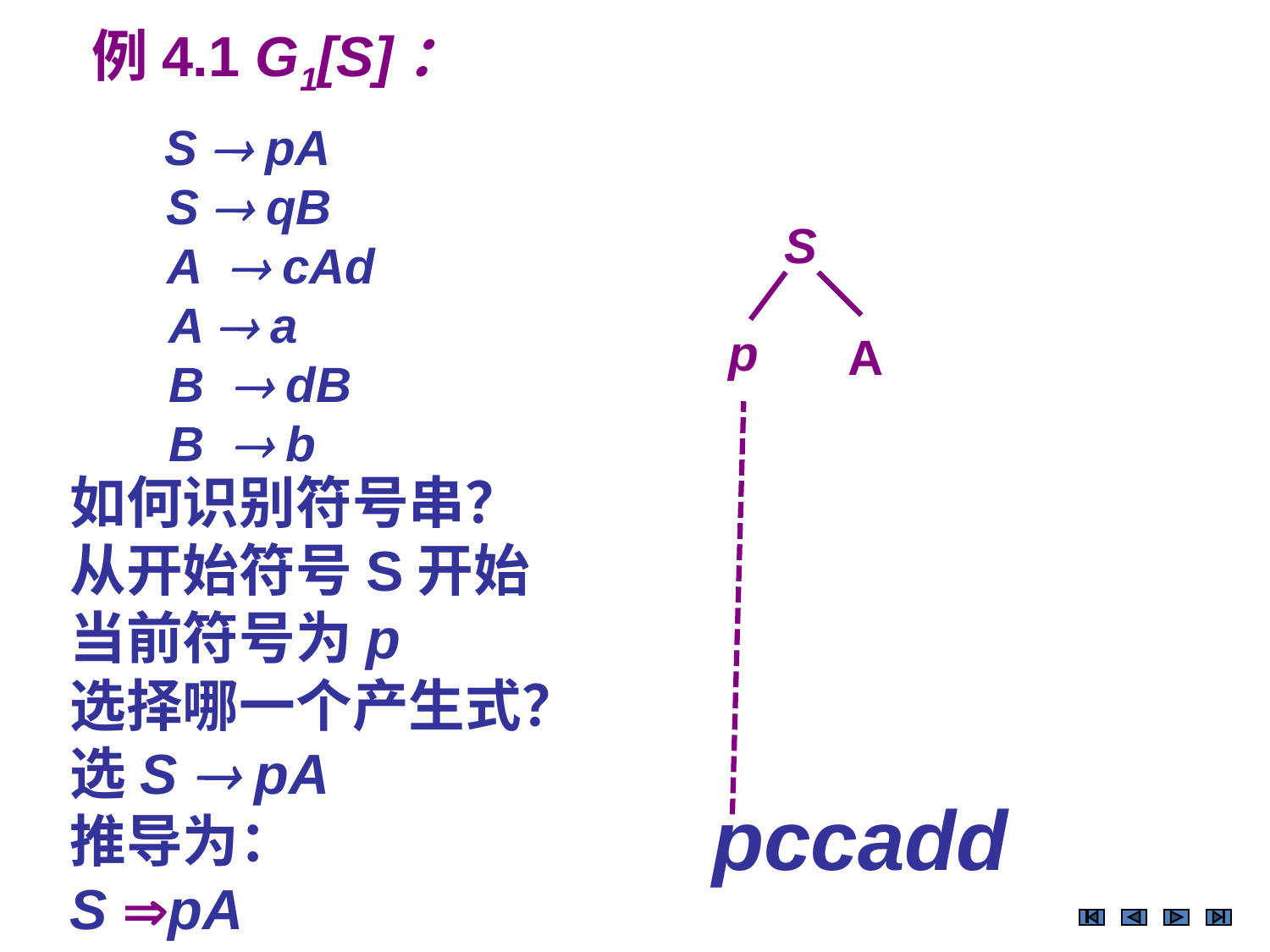

例4.1 G1[S]：

           S → pA
          S → qB	         	 	 A  → cAd
	 A → a
	 B  → dB
	 B  → b
S

p
A

如何识别符号串？
从开始符号S开始
当前符号为p
选择哪一个产生式？
选S → pA
推导为：
S ⇒pA

           pccadd